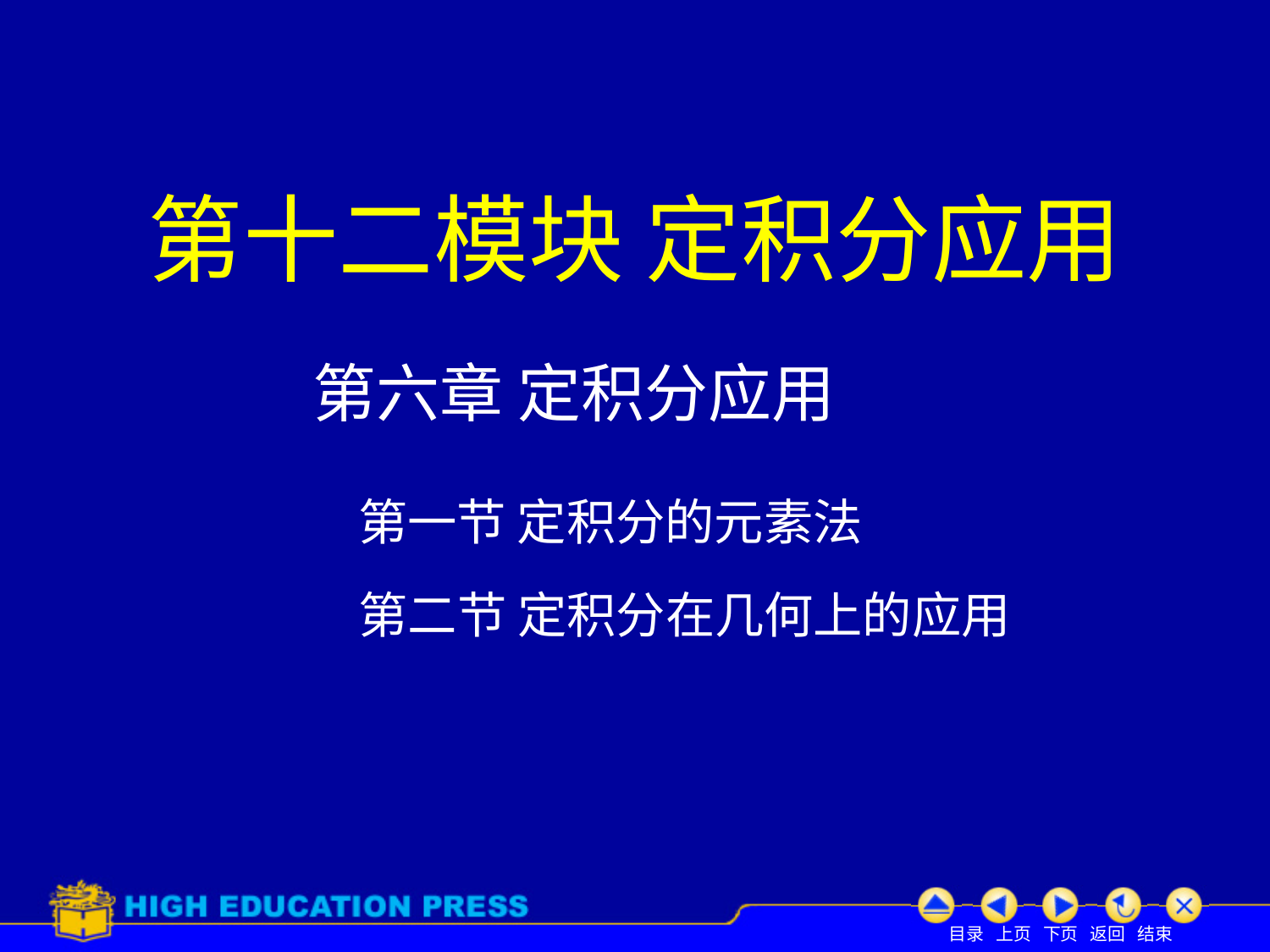

# 第十二模块 定积分应用
第六章 定积分应用
第一节 定积分的元素法
第二节 定积分在几何上的应用